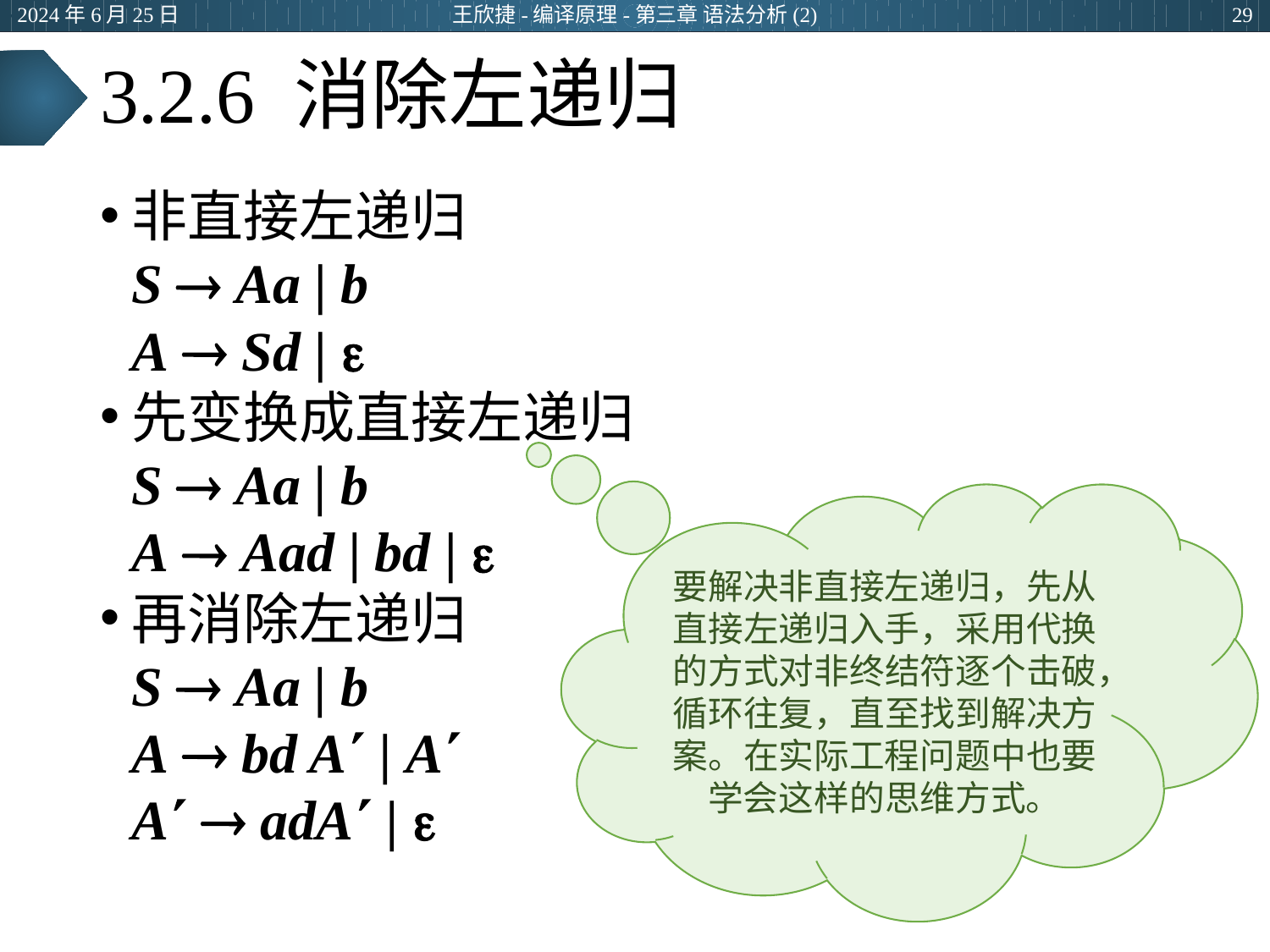

2024年6月25日
王欣捷-编译原理-第三章 语法分析(2)
29
# 3.2.6 消除左递归
非直接左递归
	S → Aa | b
  	A → Sd | ε
先变换成直接左递归
	S → Aa | b
	A → Aad | bd | ε
再消除左递归
	S → Aa | b
	A → bd A′ | A′
	A′ → adA′ | ε
要解决非直接左递归，先从直接左递归入手，采用代换的方式对非终结符逐个击破，循环往复，直至找到解决方案。在实际工程问题中也要学会这样的思维方式。